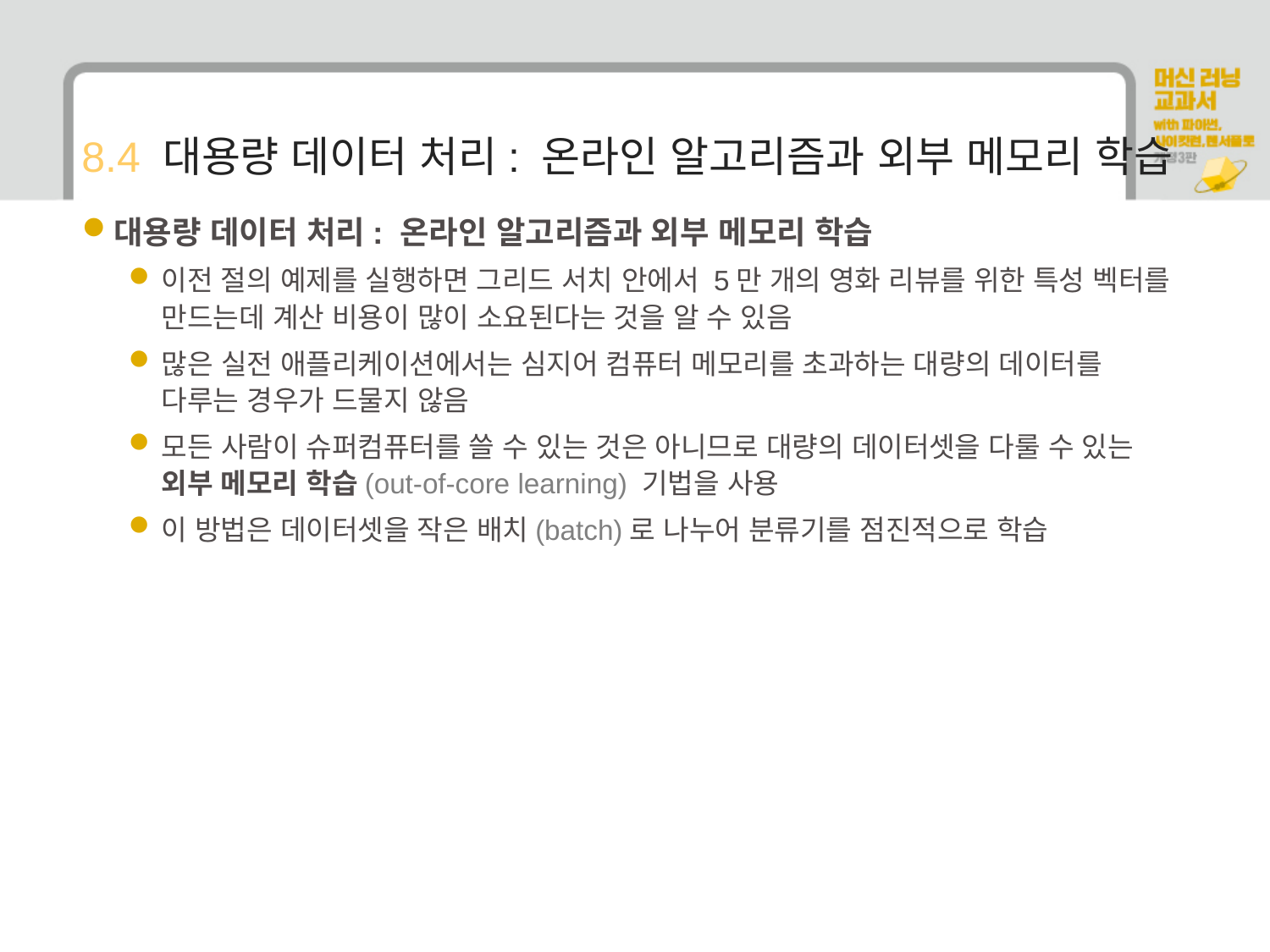

# 8.4 대용량 데이터 처리: 온라인 알고리즘과 외부 메모리 학습
대용량 데이터 처리: 온라인 알고리즘과 외부 메모리 학습
이전 절의 예제를 실행하면 그리드 서치 안에서 5만 개의 영화 리뷰를 위한 특성 벡터를 만드는데 계산 비용이 많이 소요된다는 것을 알 수 있음
많은 실전 애플리케이션에서는 심지어 컴퓨터 메모리를 초과하는 대량의 데이터를 다루는 경우가 드물지 않음
모든 사람이 슈퍼컴퓨터를 쓸 수 있는 것은 아니므로 대량의 데이터셋을 다룰 수 있는 외부 메모리 학습(out-of-core learning) 기법을 사용
이 방법은 데이터셋을 작은 배치(batch)로 나누어 분류기를 점진적으로 학습